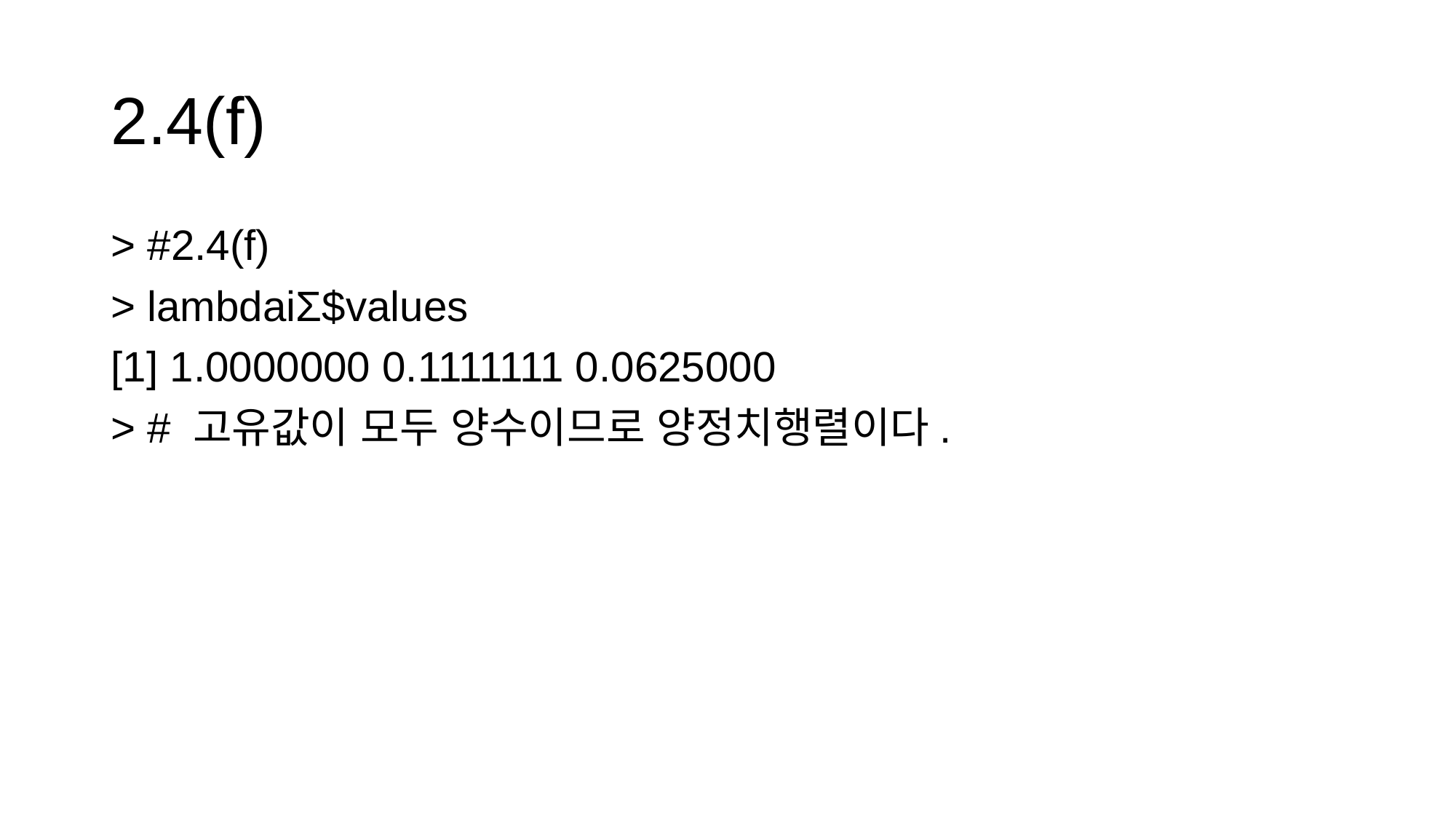

# 2.4(f)
> #2.4(f)
> lambdaiΣ$values
[1] 1.0000000 0.1111111 0.0625000
> # 고유값이 모두 양수이므로 양정치행렬이다.